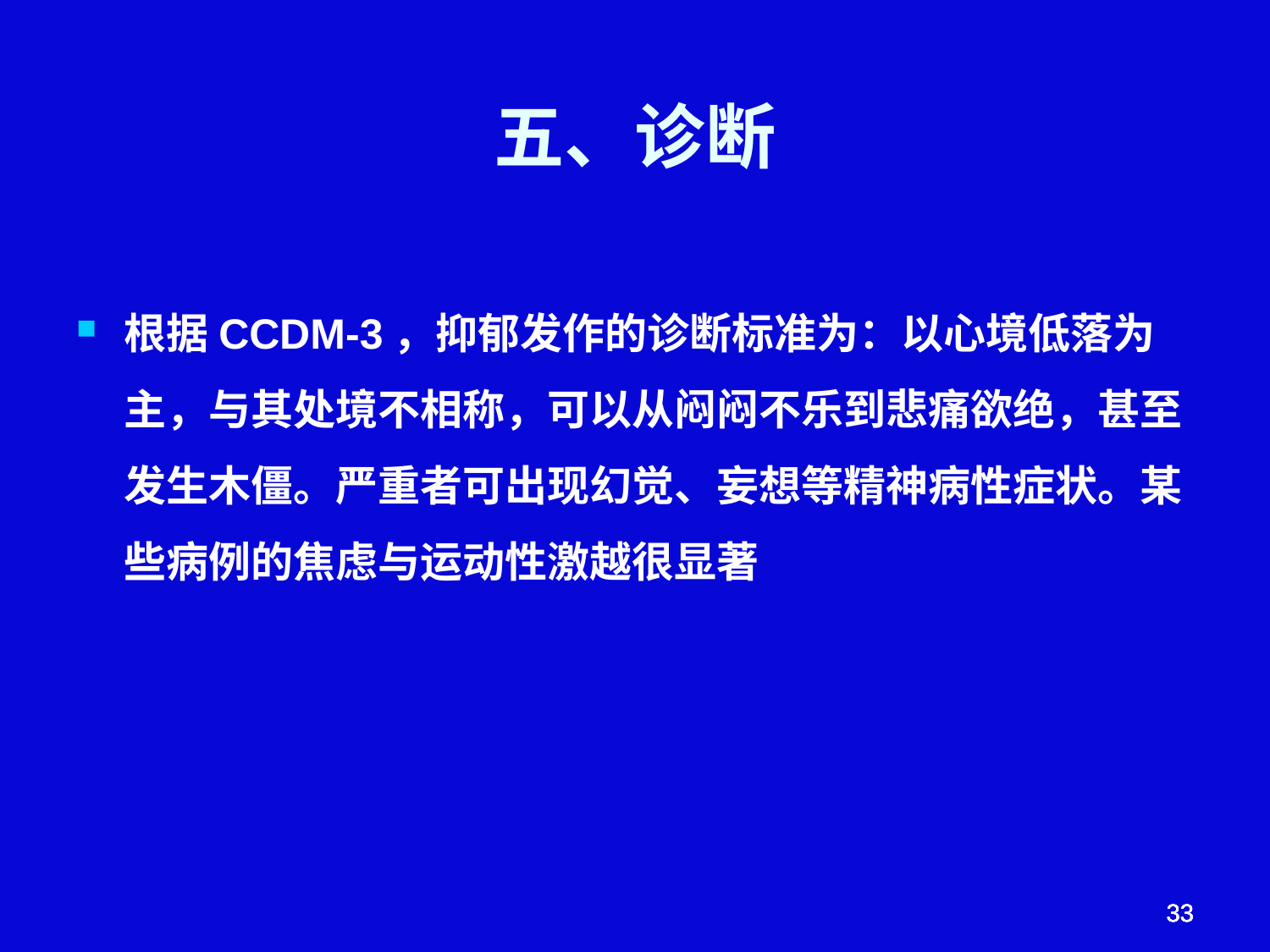

# 五、诊断
根据CCDM-3，抑郁发作的诊断标准为：以心境低落为主，与其处境不相称，可以从闷闷不乐到悲痛欲绝，甚至发生木僵。严重者可出现幻觉、妄想等精神病性症状。某些病例的焦虑与运动性激越很显著
33
33
33
33
33
33